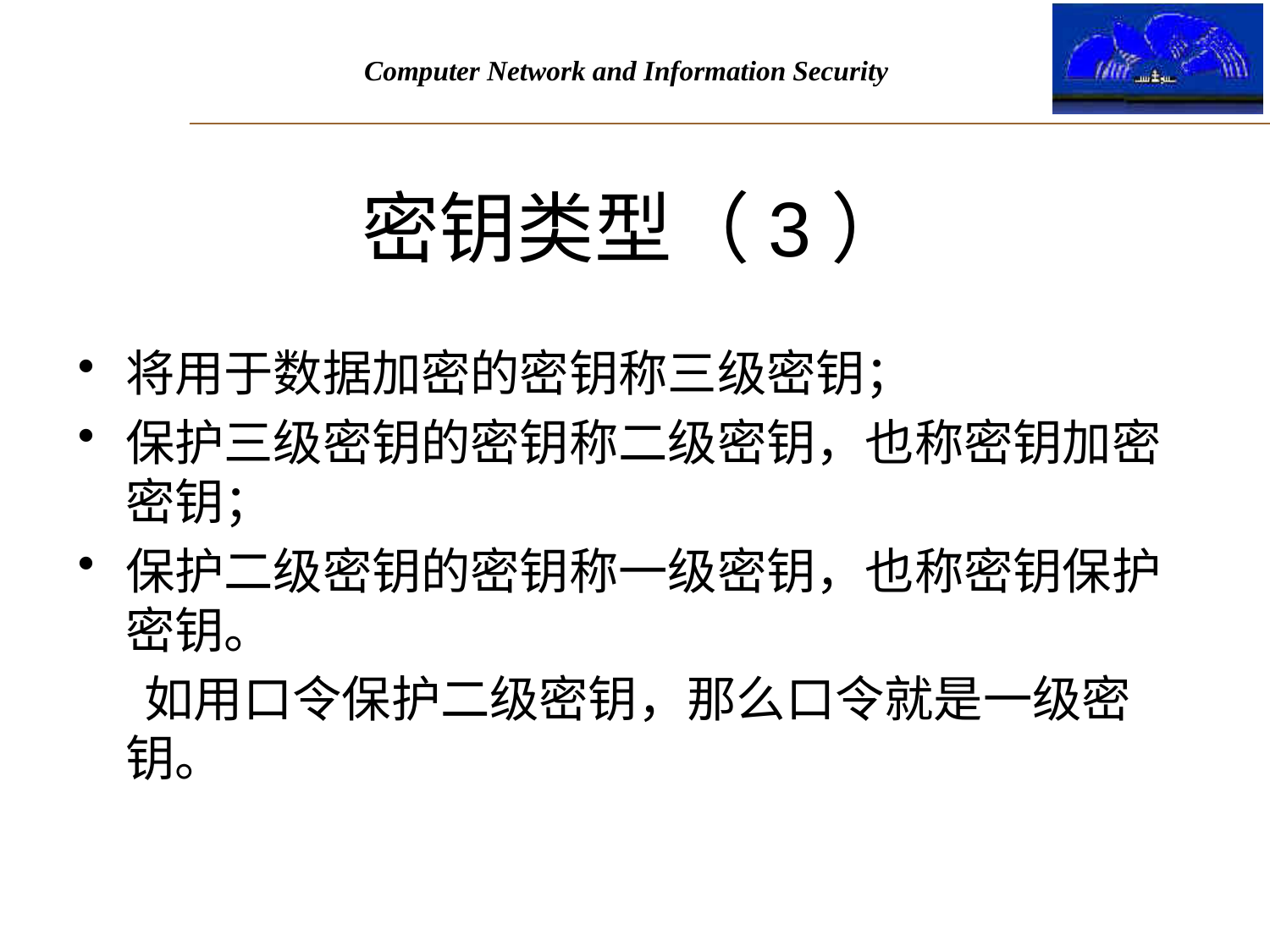

# 密钥类型（3）
将用于数据加密的密钥称三级密钥；
保护三级密钥的密钥称二级密钥，也称密钥加密密钥；
保护二级密钥的密钥称一级密钥，也称密钥保护密钥。
     如用口令保护二级密钥，那么口令就是一级密钥。